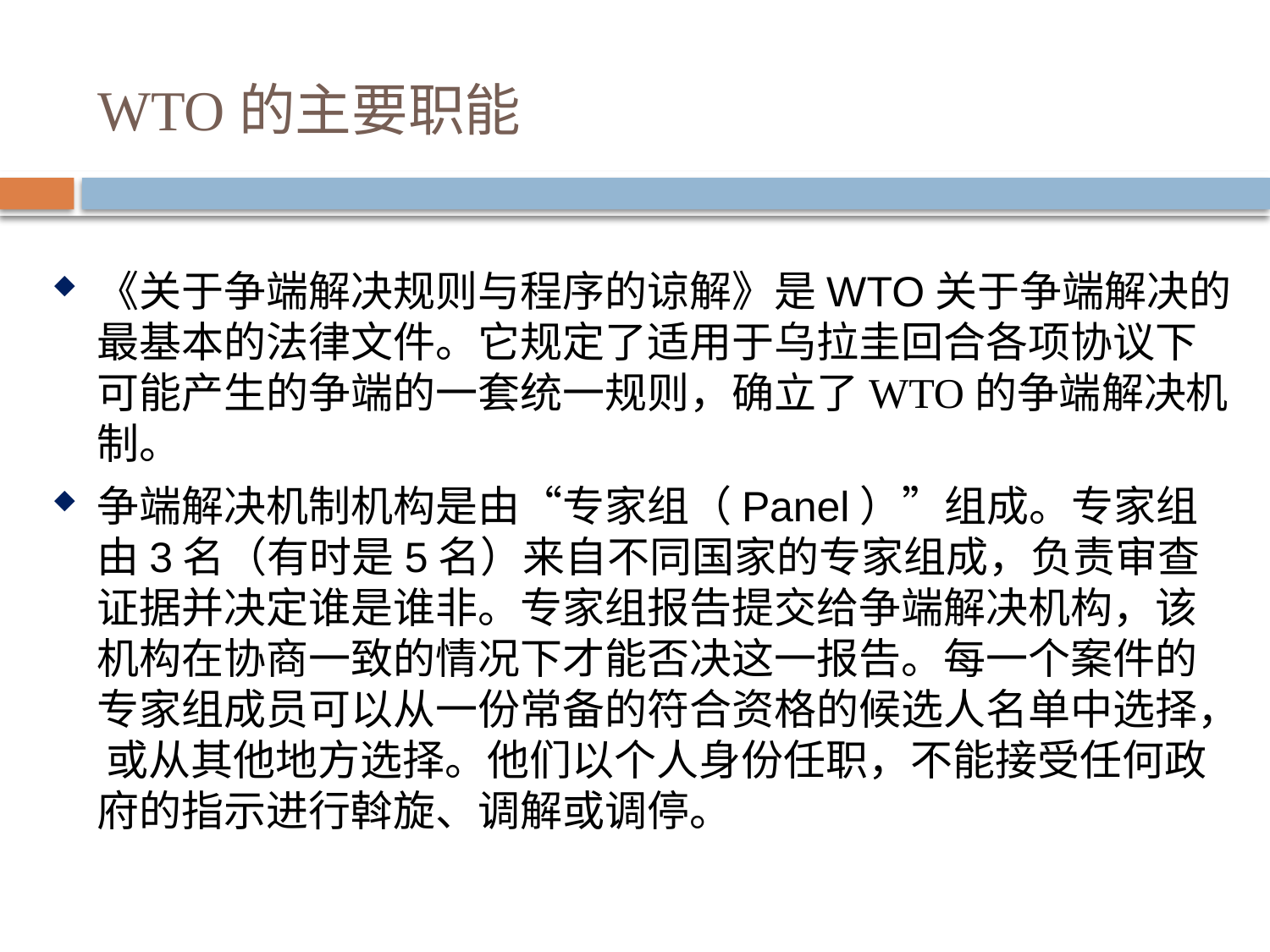

# WTO的主要职能
《关于争端解决规则与程序的谅解》是WTO关于争端解决的最基本的法律文件。它规定了适用于乌拉圭回合各项协议下可能产生的争端的一套统一规则，确立了WTO的争端解决机制。
争端解决机制机构是由“专家组（Panel）”组成。专家组由3名（有时是5名）来自不同国家的专家组成，负责审查证据并决定谁是谁非。专家组报告提交给争端解决机构，该机构在协商一致的情况下才能否决这一报告。每一个案件的专家组成员可以从一份常备的符合资格的候选人名单中选择， 或从其他地方选择。他们以个人身份任职，不能接受任何政府的指示进行斡旋、调解或调停。